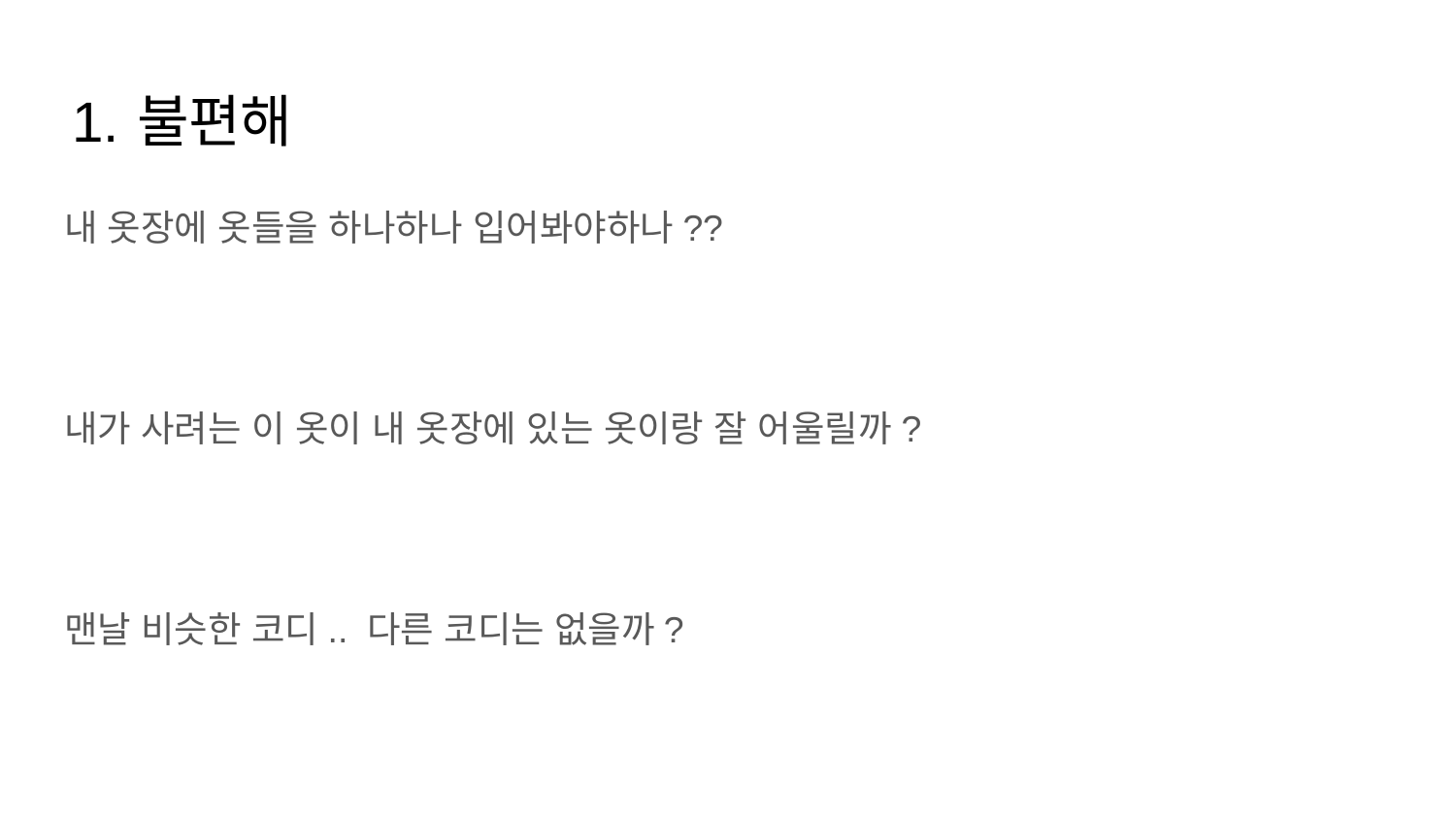

# 불편해
내 옷장에 옷들을 하나하나 입어봐야하나??

내가 사려는 이 옷이 내 옷장에 있는 옷이랑 잘 어울릴까?

맨날 비슷한 코디.. 다른 코디는 없을까?